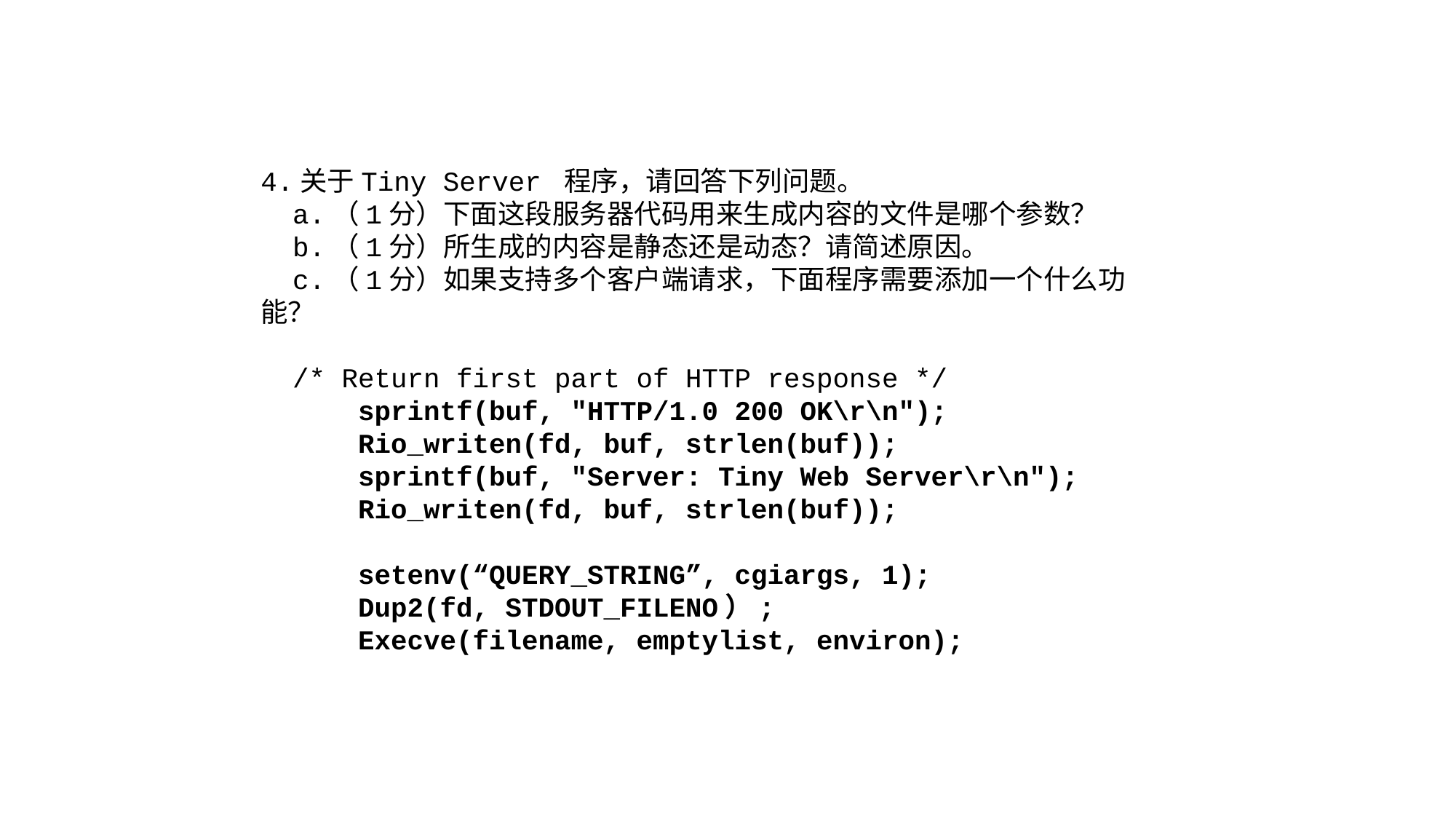

#
4.关于Tiny Server 程序，请回答下列问题。
a.（1分）下面这段服务器代码用来生成内容的文件是哪个参数？
b.（1分）所生成的内容是静态还是动态？请简述原因。
c.（1分）如果支持多个客户端请求，下面程序需要添加一个什么功能？

/* Return first part of HTTP response */
    sprintf(buf, "HTTP/1.0 200 OK\r\n");
    Rio_writen(fd, buf, strlen(buf));
    sprintf(buf, "Server: Tiny Web Server\r\n");
    Rio_writen(fd, buf, strlen(buf));

    setenv(“QUERY_STRING”, cgiargs, 1);
    Dup2(fd, STDOUT_FILENO）;
    Execve(filename, emptylist, environ);